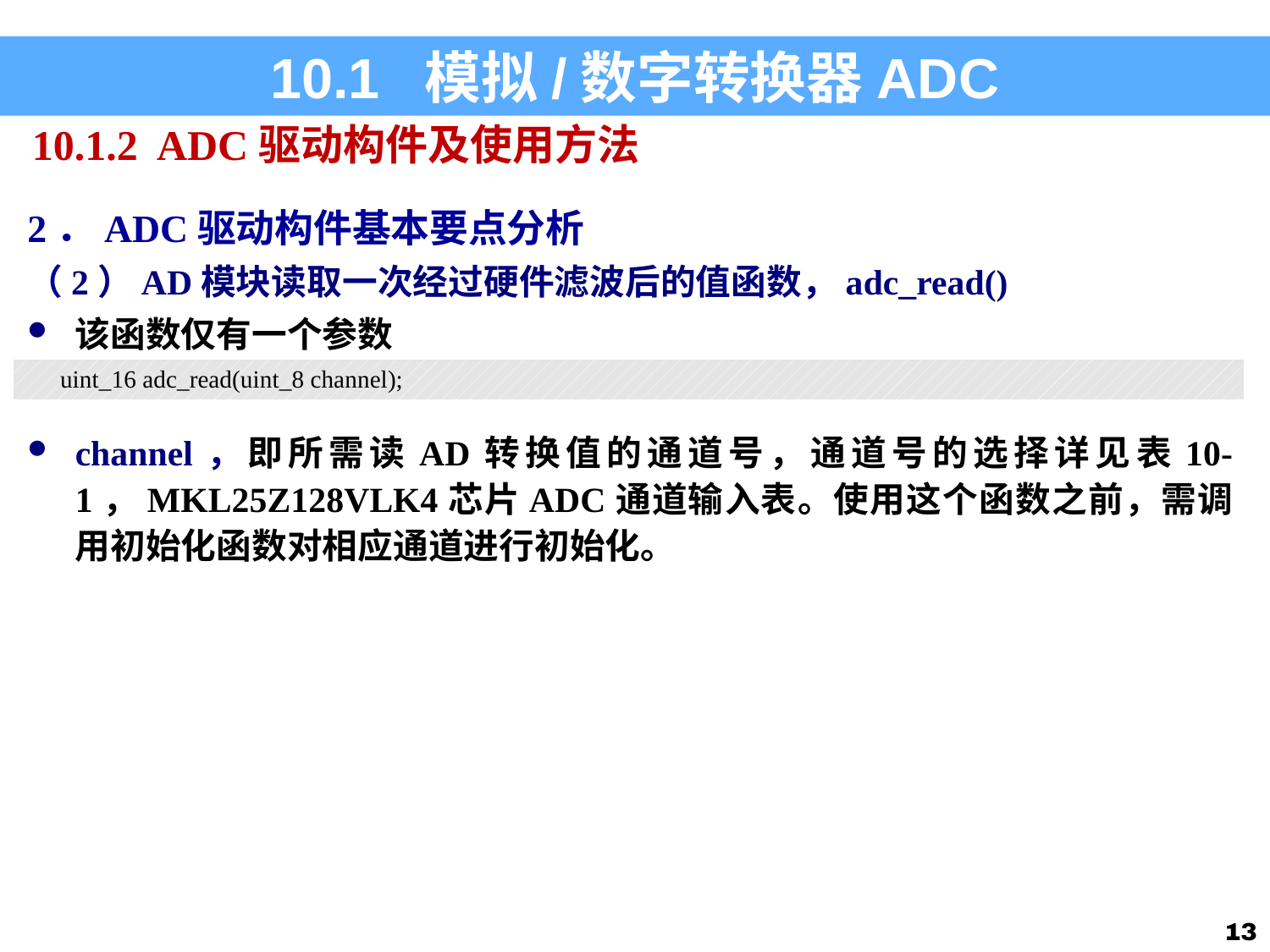

10.1  模拟/数字转换器ADC
10.1.2  ADC驱动构件及使用方法
2．ADC驱动构件基本要点分析
（2）AD模块读取一次经过硬件滤波后的值函数，adc_read()
该函数仅有一个参数
| uint\_16 adc\_read(uint\_8 channel); |
| --- |
channel，即所需读AD转换值的通道号，通道号的选择详见表10-1，MKL25Z128VLK4芯片ADC通道输入表。使用这个函数之前，需调用初始化函数对相应通道进行初始化。
13